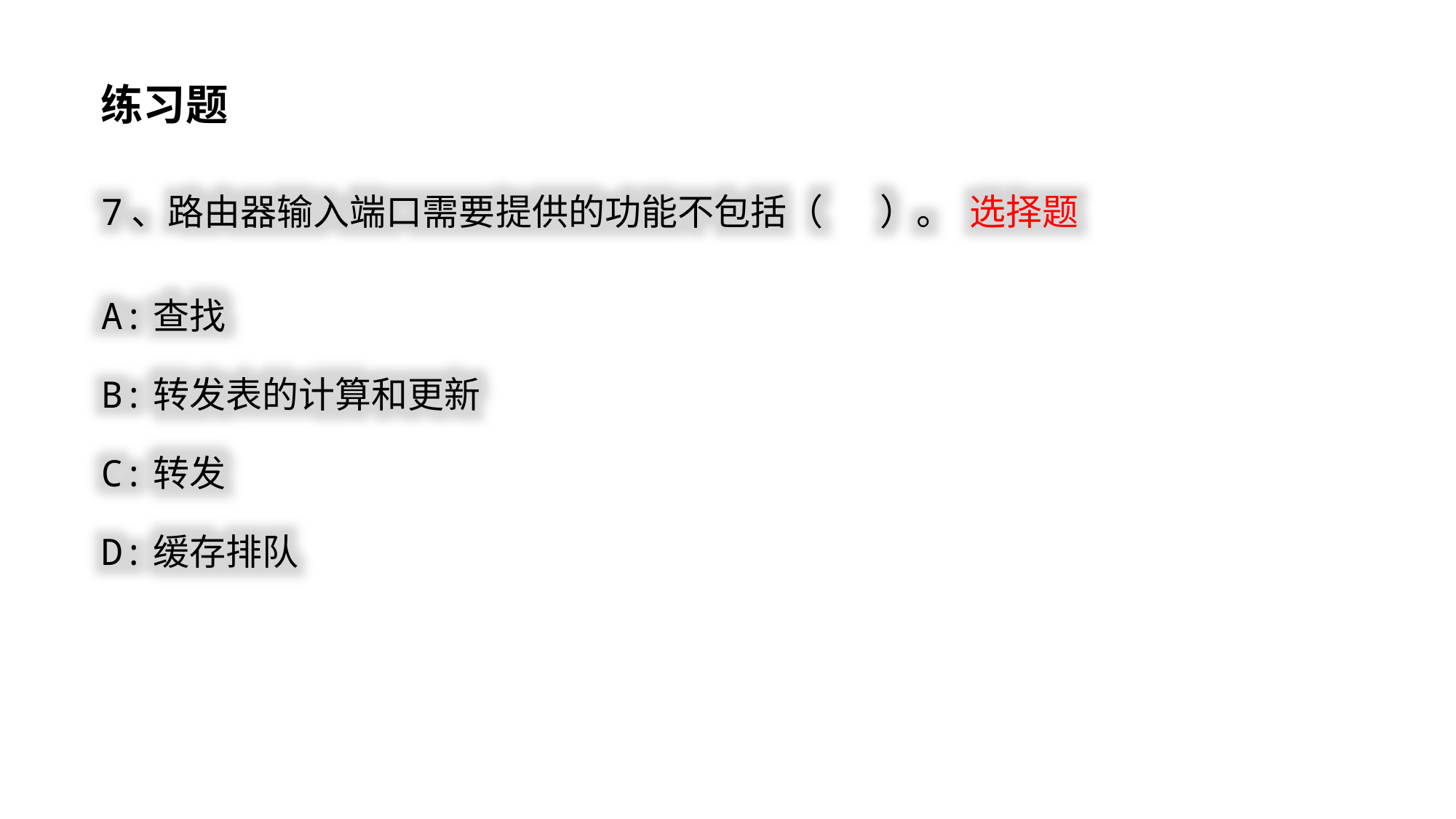

练习题
7、路由器输入端口需要提供的功能不包括（       ）。  选择题

A:查找

B:转发表的计算和更新

C:转发

D:缓存排队